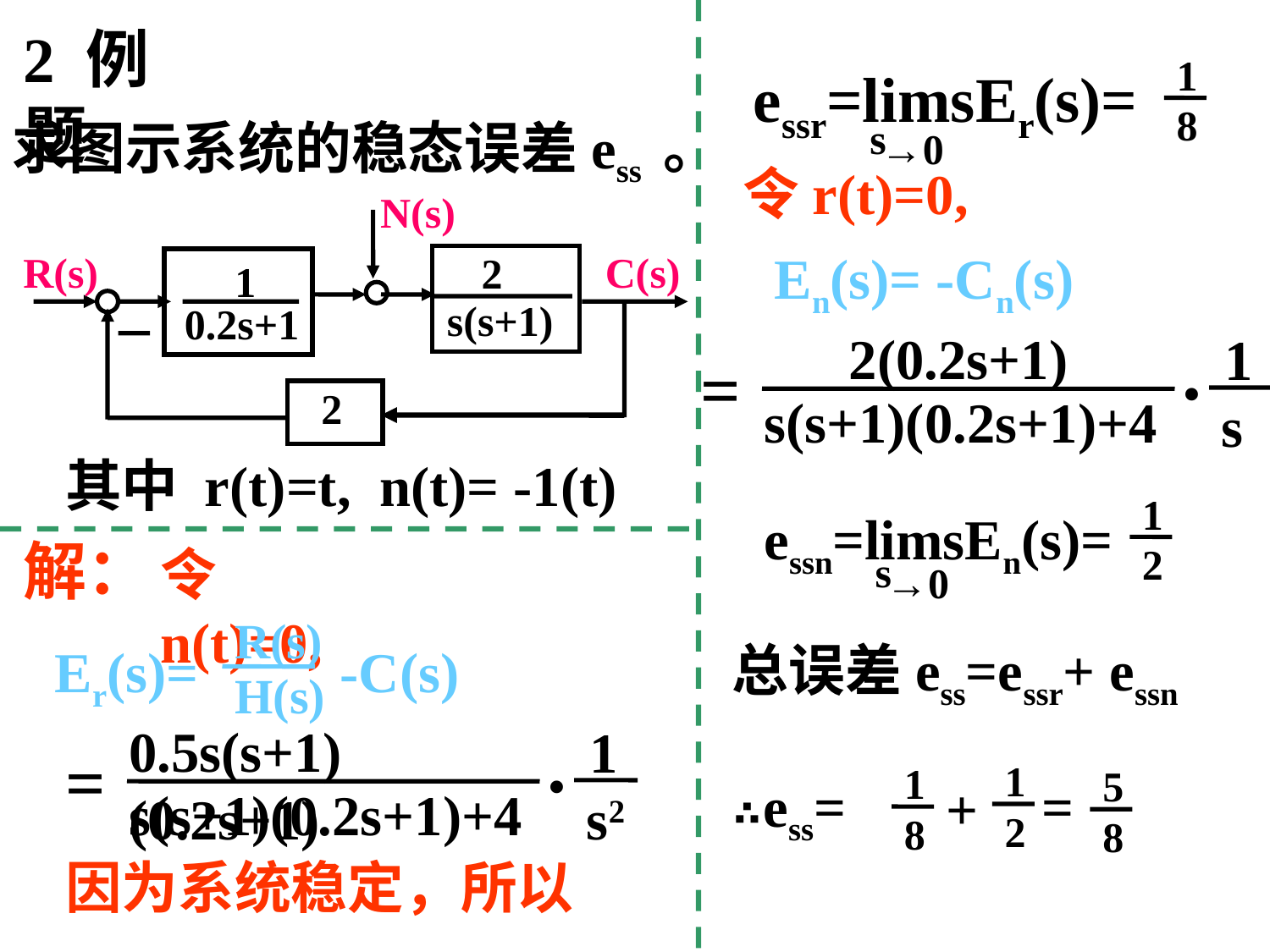

2 例题
1
8

essr=limsEr(s)=
s
→0
求图示系统的稳态误差ess 。
令r(t)=0,
N(s)

R(s)
C(s)
2
s(s+1)

1
0.2s+1

  2

En(s)= -Cn(s)
.
s

1
      2(0.2s+1)

s(s+1)(0.2s+1)+4
=
其中 r(t)=t,  n(t)= -1(t)
1
2

essn=limsEn(s)=
s
→0
解：

令n(t)=0,
R(s)

H(s)
Er(s)=          -C(s)
总误差ess=essr+ essn
.
s2

1
0.5s(s+1)(0.2s+1)

s(s+1)(0.2s+1)+4
=
1
2

1
8

+
5
8

∴ess=
=
因为系统稳定，所以